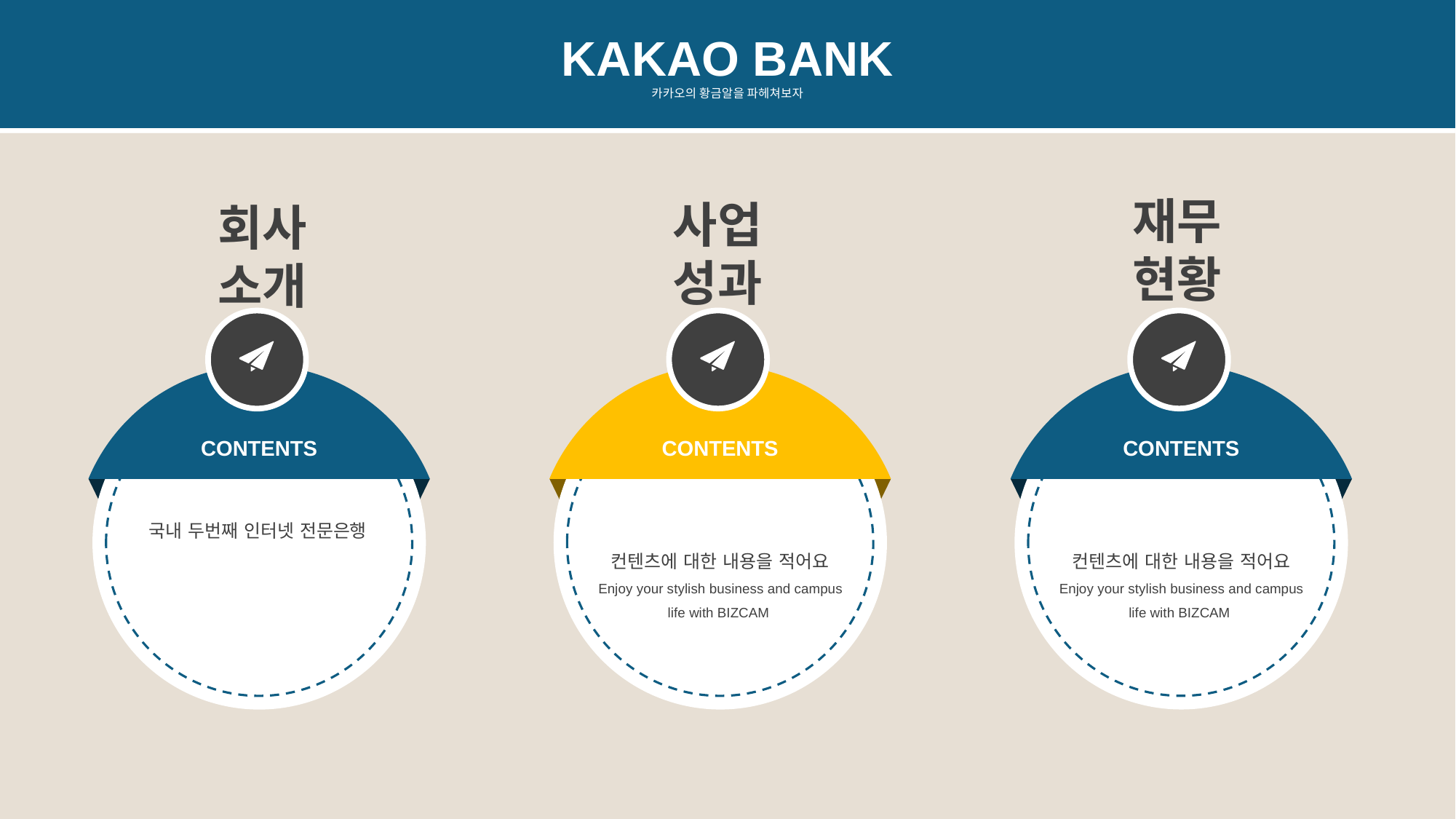

KAKAO BANK
카카오의 황금알을 파헤쳐보자
재무현황
사업성과
회사소개

CONTENTS
CONTENTS
CONTENTS

국내 두번째 인터넷 전문은행

컨텐츠에 대한 내용을 적어요
Enjoy your stylish business and campus life with BIZCAM
컨텐츠에 대한 내용을 적어요
Enjoy your stylish business and campus life with BIZCAM